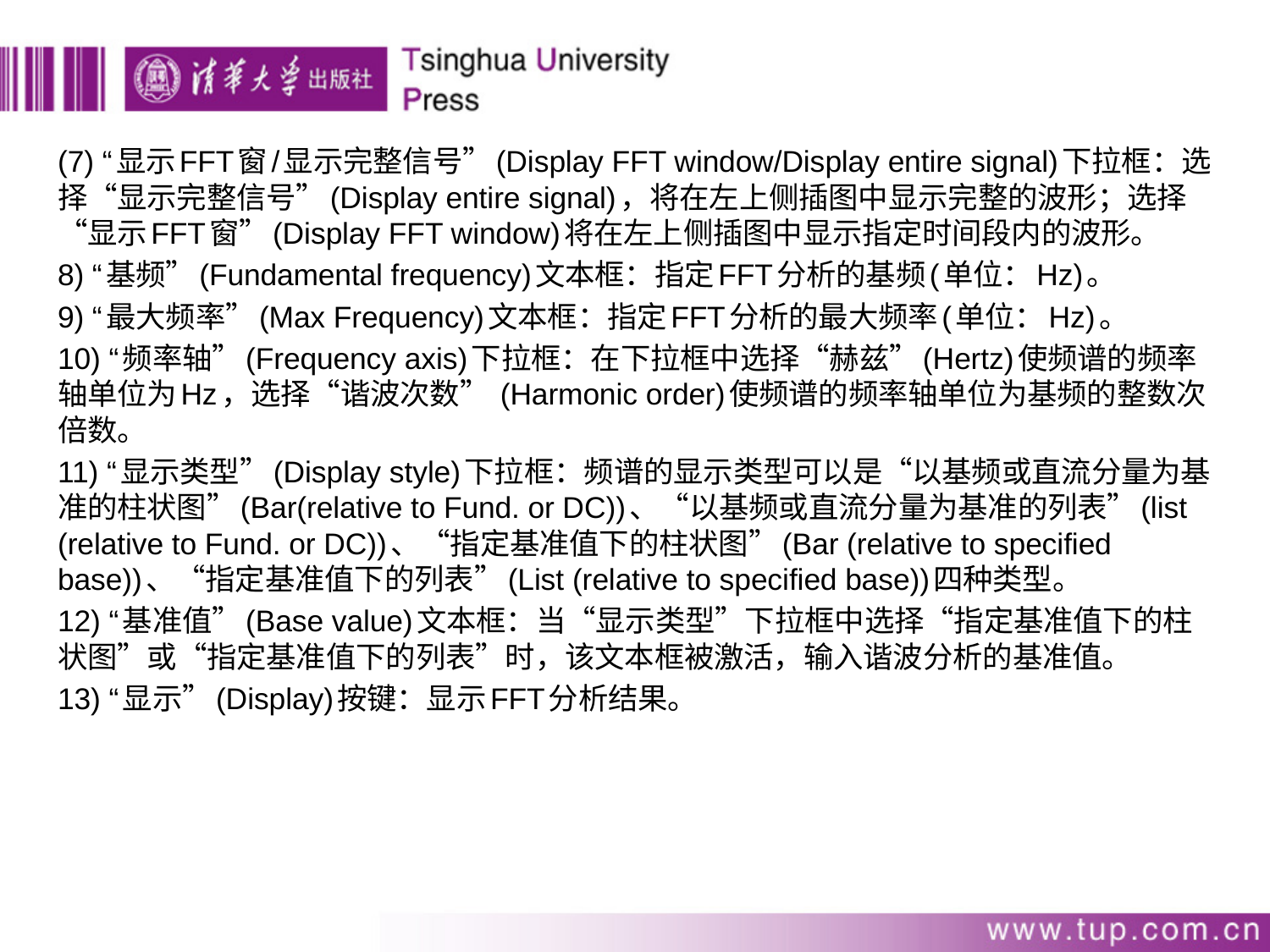

(7) “显示FFT窗/显示完整信号”(Display FFT window/Display entire signal)下拉框：选择“显示完整信号”(Display entire signal)，将在左上侧插图中显示完整的波形；选择“显示FFT窗”(Display FFT window)将在左上侧插图中显示指定时间段内的波形。
8) “基频”(Fundamental frequency)文本框：指定FFT分析的基频(单位：Hz)。
9) “最大频率”(Max Frequency)文本框：指定FFT分析的最大频率(单位：Hz)。
10) “频率轴”(Frequency axis)下拉框：在下拉框中选择“赫兹”(Hertz)使频谱的频率轴单位为Hz，选择“谐波次数” (Harmonic order)使频谱的频率轴单位为基频的整数次倍数。
11) “显示类型”(Display style)下拉框：频谱的显示类型可以是“以基频或直流分量为基准的柱状图”(Bar(relative to Fund. or DC))、“以基频或直流分量为基准的列表”(list (relative to Fund. or DC))、“指定基准值下的柱状图”(Bar (relative to specified base))、“指定基准值下的列表”(List (relative to specified base))四种类型。
12) “基准值”(Base value)文本框：当“显示类型”下拉框中选择“指定基准值下的柱状图”或“指定基准值下的列表”时，该文本框被激活，输入谐波分析的基准值。
13) “显示”(Display)按键：显示FFT分析结果。